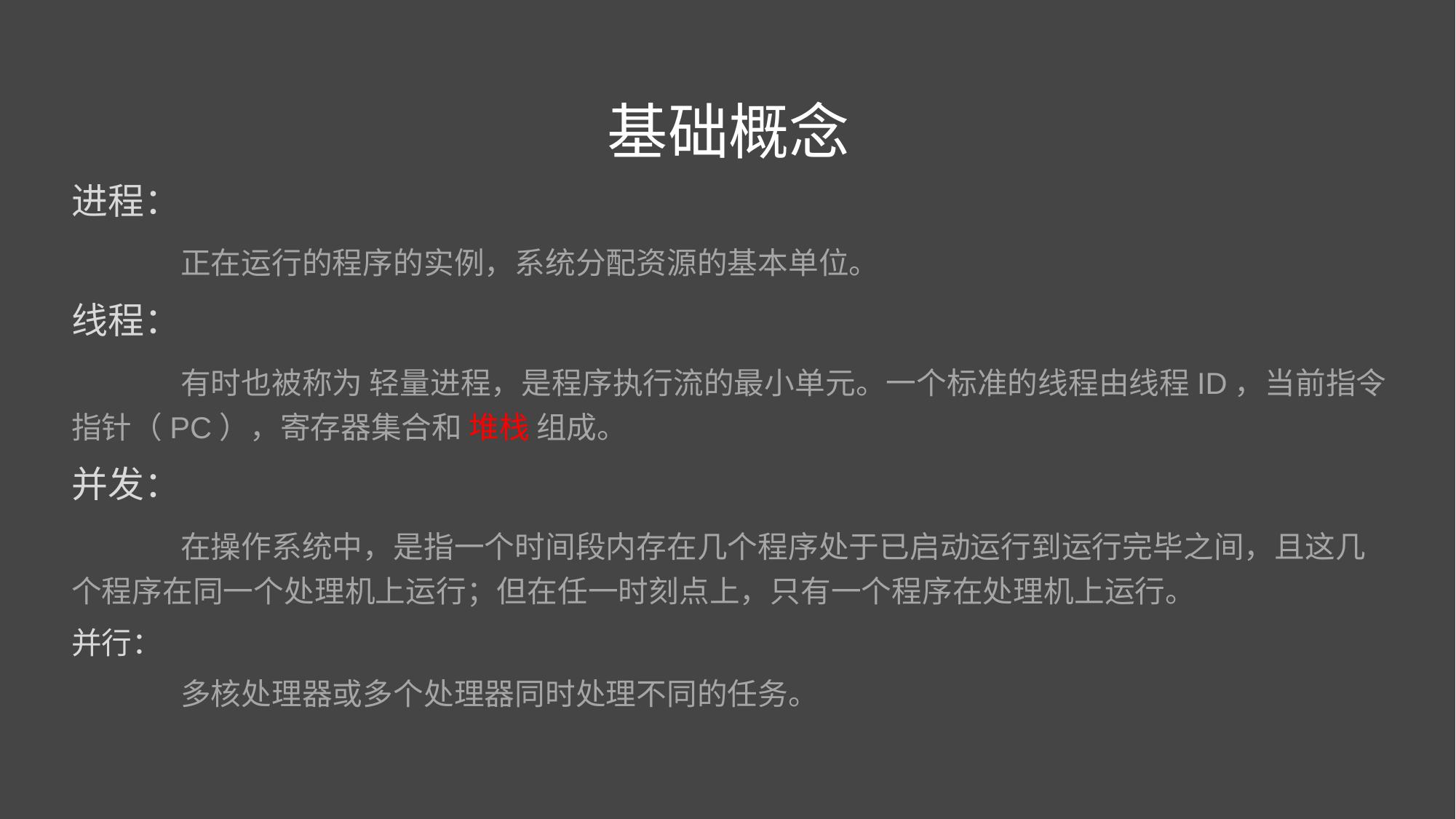

基础概念
进程：
	正在运行的程序的实例，系统分配资源的基本单位。
线程：
	有时也被称为 轻量进程，是程序执行流的最小单元。一个标准的线程由线程ID，当前指令指针（PC），寄存器集合和 堆栈 组成。
并发：
	在操作系统中，是指一个时间段内存在几个程序处于已启动运行到运行完毕之间，且这几个程序在同一个处理机上运行；但在任一时刻点上，只有一个程序在处理机上运行。
并行：
	多核处理器或多个处理器同时处理不同的任务。